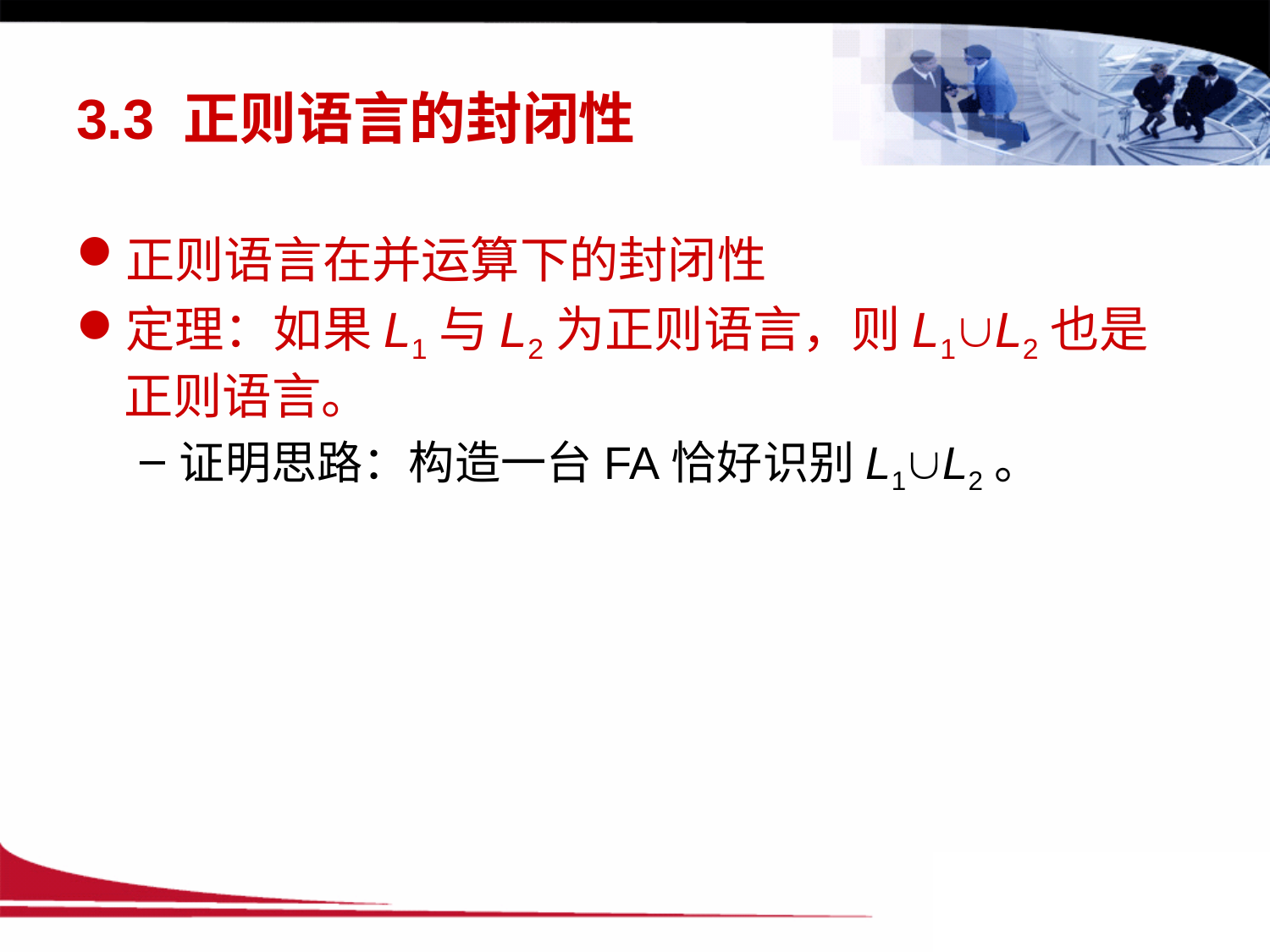

# 3.3 正则语言的封闭性
正则语言在并运算下的封闭性
定理：如果L1与L2为正则语言，则L1∪L2也是正则语言。
证明思路：构造一台FA恰好识别L1∪L2。